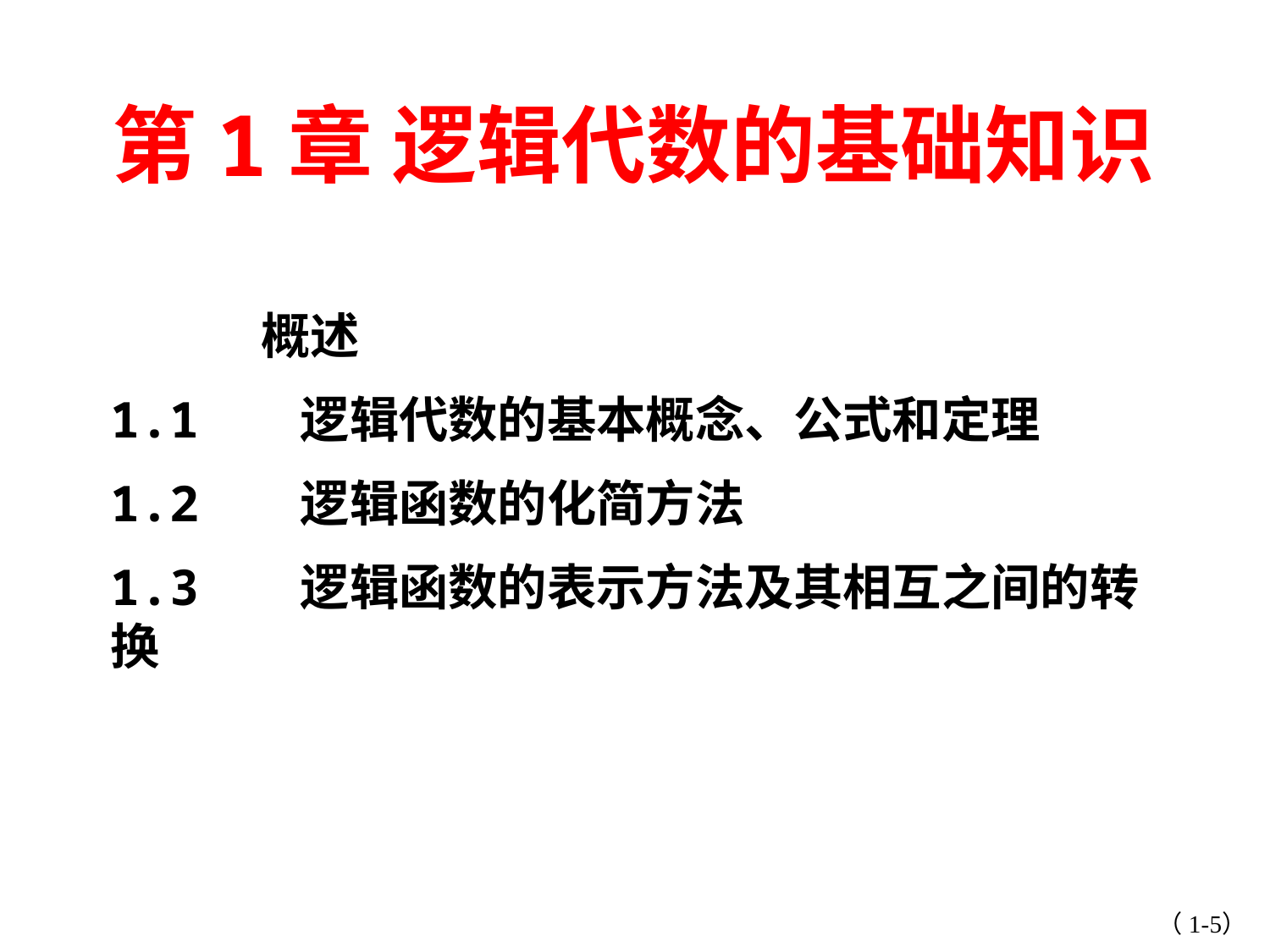

第1章 逻辑代数的基础知识
   	 概述
1.1   逻辑代数的基本概念、公式和定理
1.2   逻辑函数的化简方法
1.3   逻辑函数的表示方法及其相互之间的转换
（1-5）